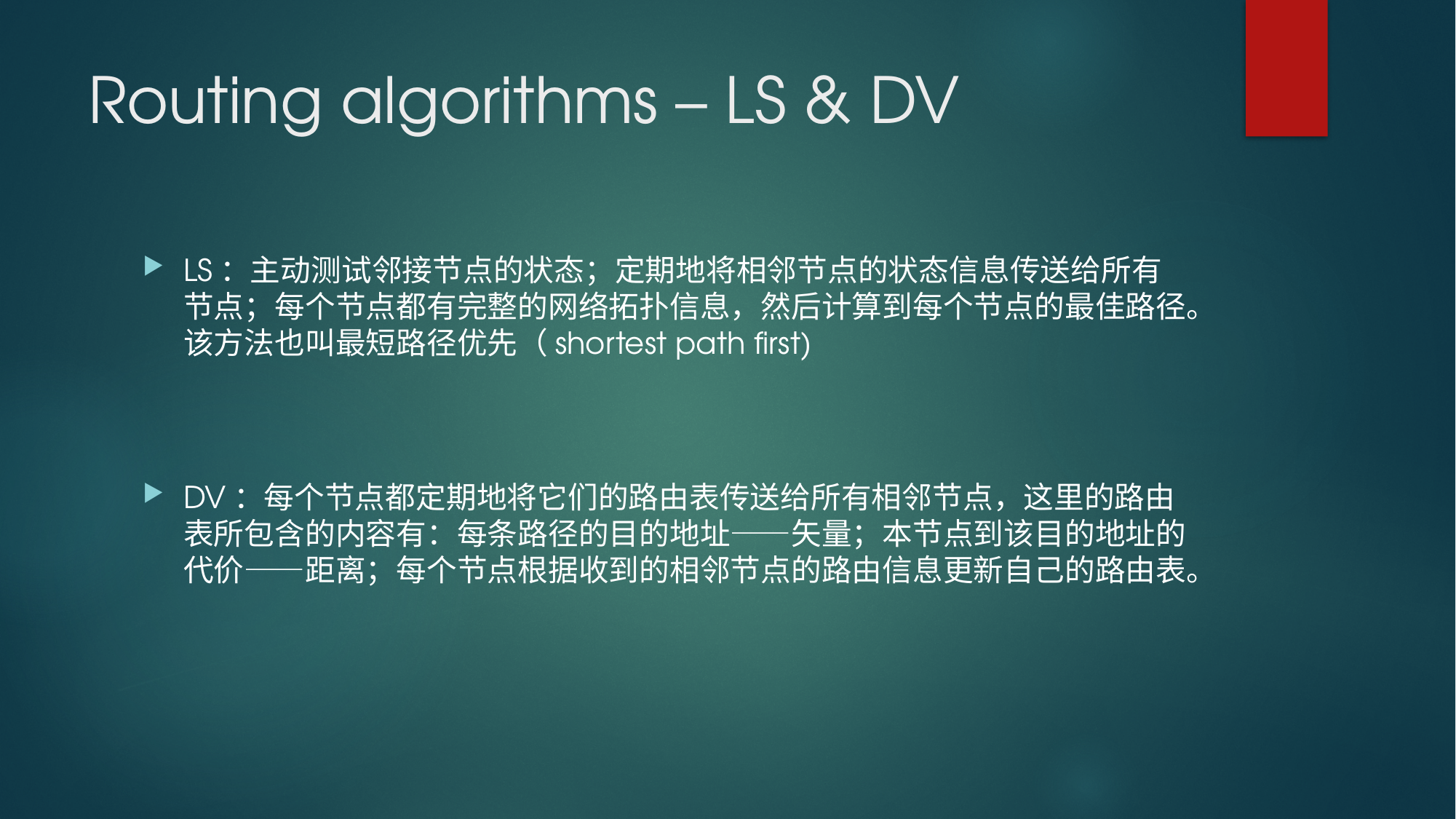

# Routing algorithms – LS & DV
LS：主动测试邻接节点的状态；定期地将相邻节点的状态信息传送给所有节点；每个节点都有完整的网络拓扑信息，然后计算到每个节点的最佳路径。该方法也叫最短路径优先（shortest path first)

DV：每个节点都定期地将它们的路由表传送给所有相邻节点，这里的路由表所包含的内容有：每条路径的目的地址——矢量；本节点到该目的地址的代价——距离；每个节点根据收到的相邻节点的路由信息更新自己的路由表。